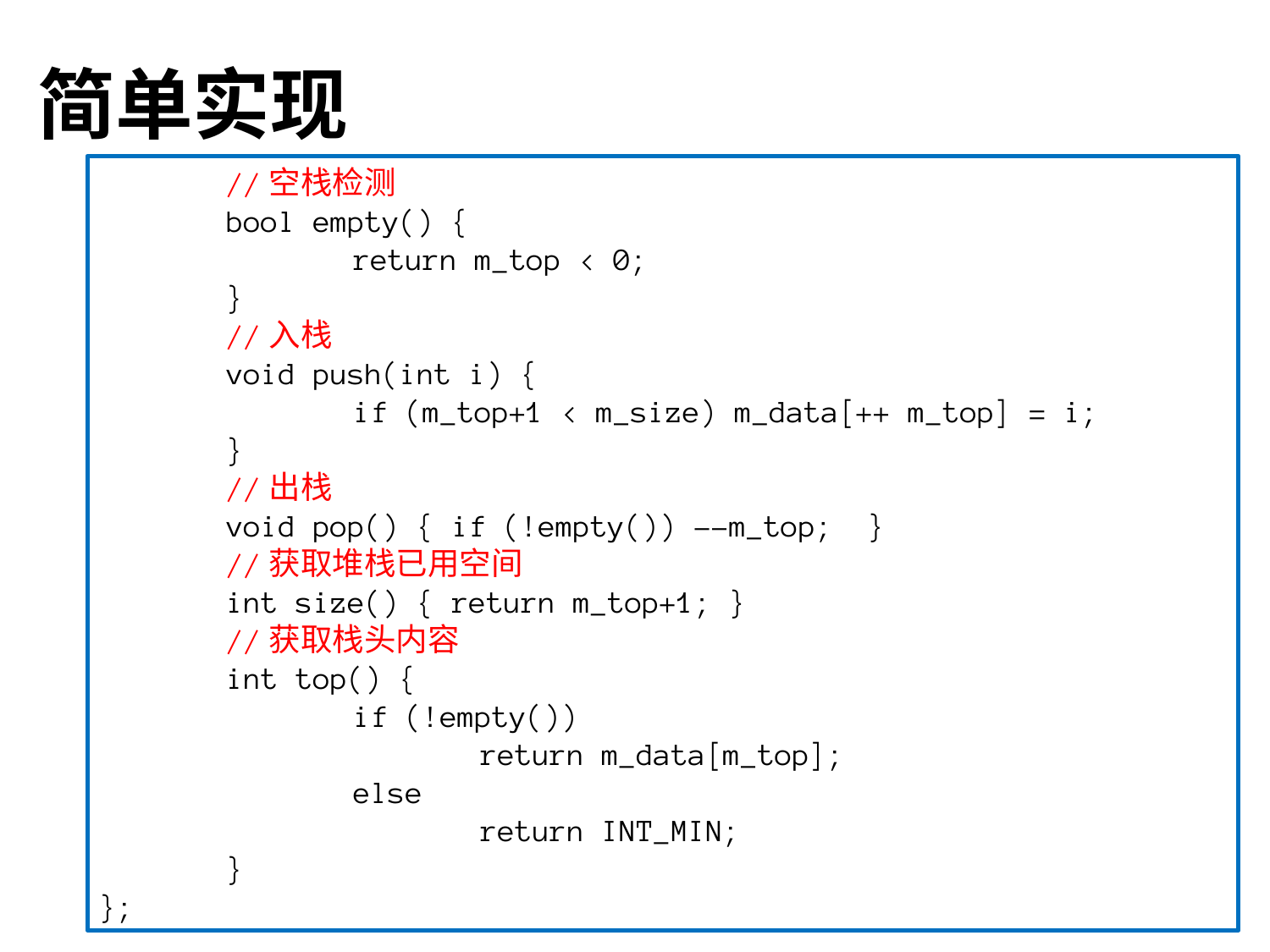

# 简单实现
	//空栈检测
  	bool empty() {
		return m_top < 0;
	}
	//入栈
	void push(int i) {
		if (m_top+1 < m_size) m_data[++ m_top] = i;
	}
	//出栈
	void pop() { if (!empty()) --m_top;  }
	//获取堆栈已用空间
	int size() { return m_top+1; }
	//获取栈头内容
	int top() {
		if (!empty())
			return m_data[m_top];
		else
			return INT_MIN;
	}
};